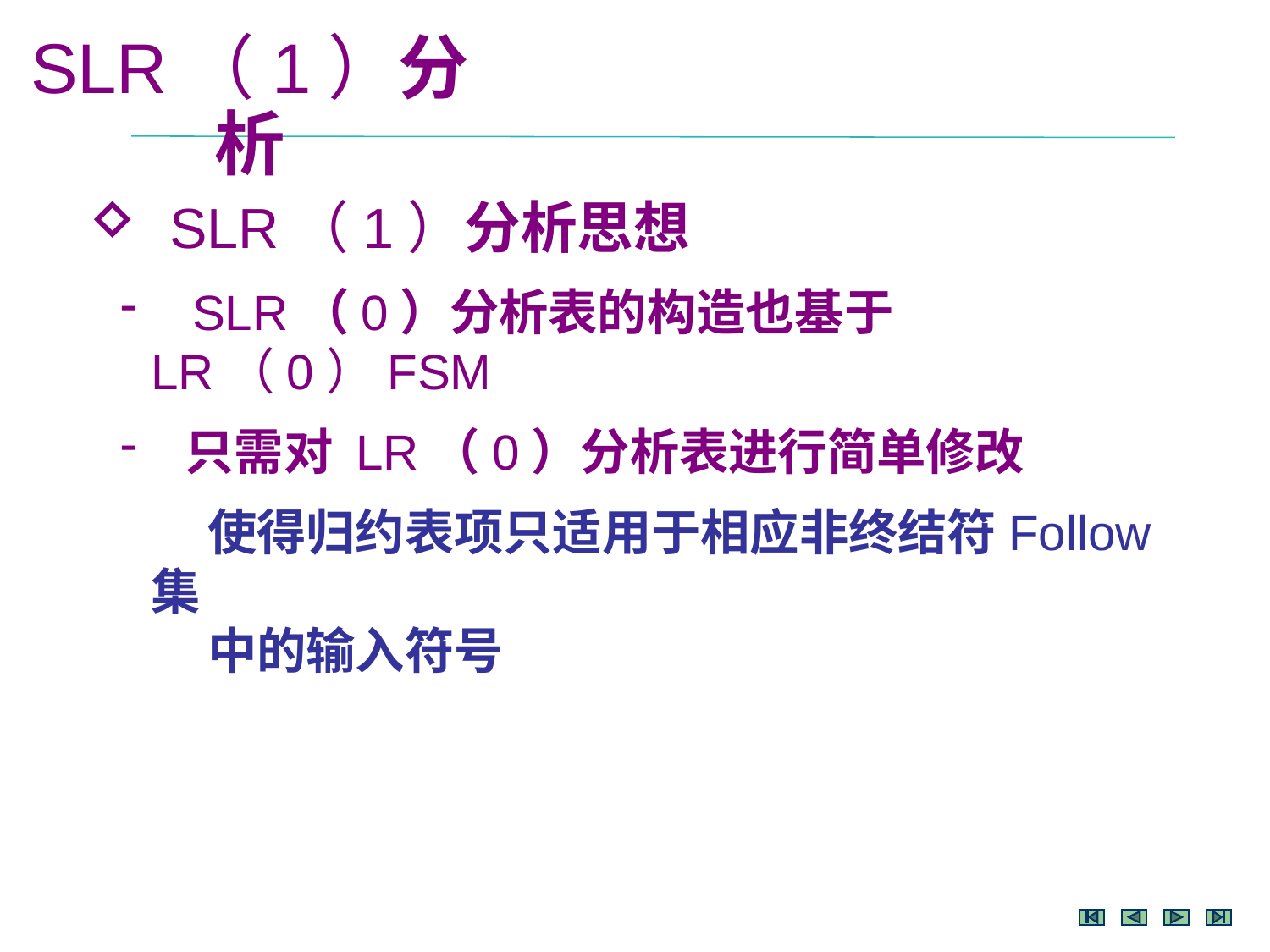

SLR（1）分析
  SLR（1）分析思想

   SLR（0）分析表的构造也基于LR（0）FSM

  只需对 LR（0）分析表进行简单修改

    使得归约表项只适用于相应非终结符Follow 集
    中的输入符号